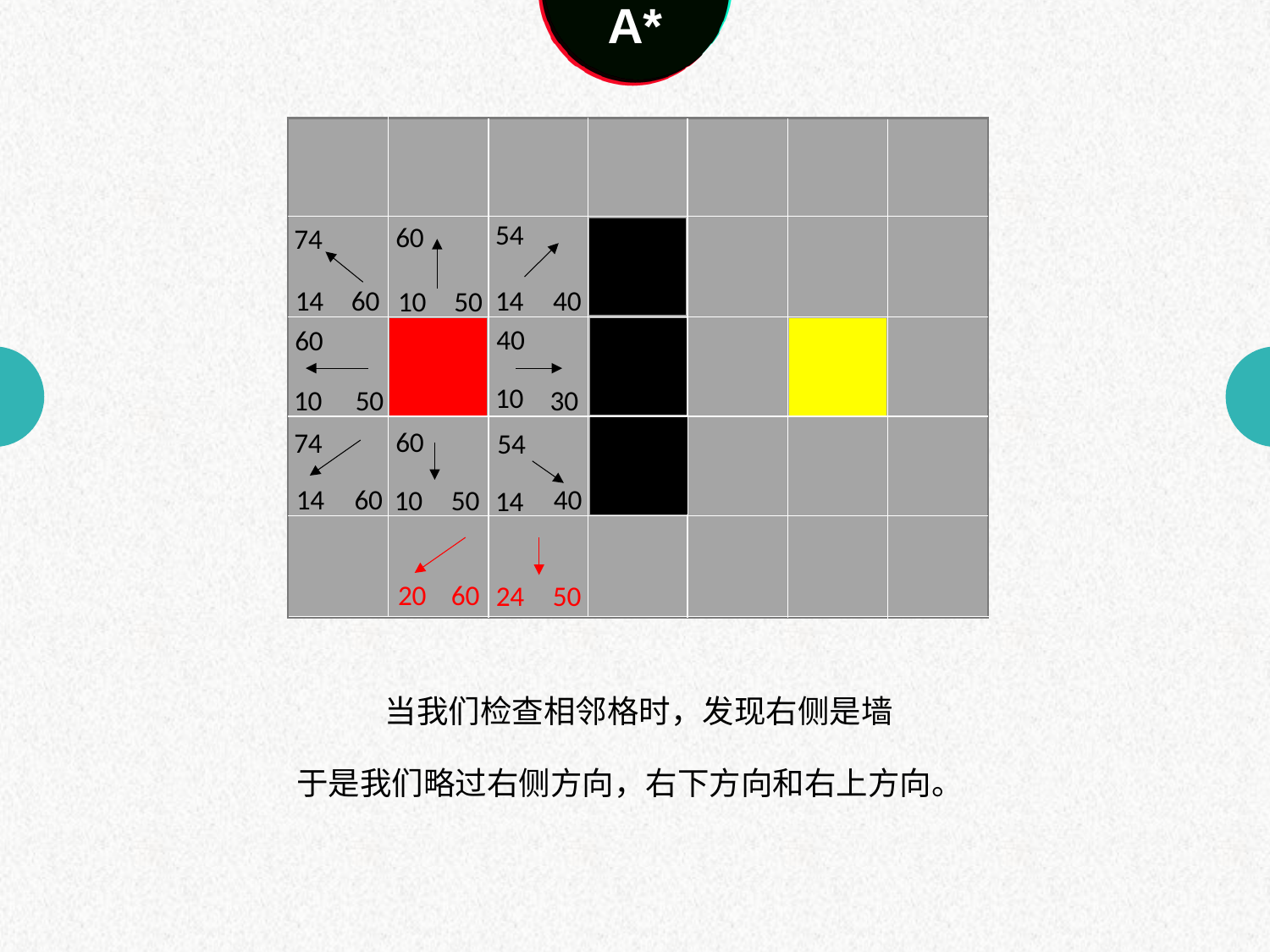

54
60
74

14
40
14
60
10
50
40
60

10
50
30
10
60
74

54
14
60
40
50
10
14
20
60
50
24
当我们检查相邻格时，发现右侧是墙
于是我们略过右侧方向，右下方向和右上方向。